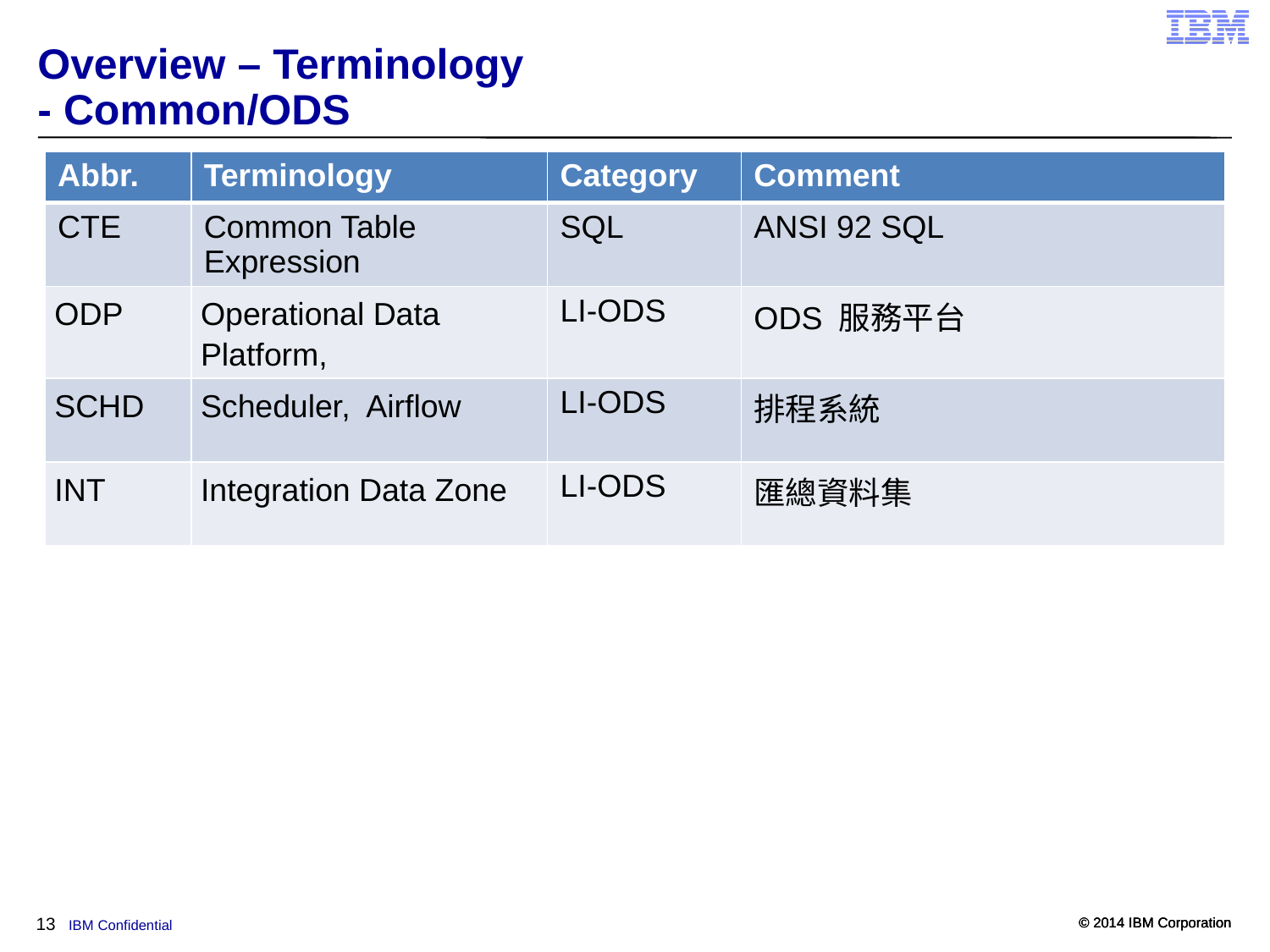

# Overview – Terminology - Common/ODS
| Abbr. | Terminology | Category | Comment |
| --- | --- | --- | --- |
| CTE | Common Table Expression | SQL | ANSI 92 SQL |
| ODP | Operational Data Platform, | LI-ODS | ODS 服務平台 |
| SCHD | Scheduler, Airflow | LI-ODS | 排程系統 |
| INT | Integration Data Zone | LI-ODS | 匯總資料集 |